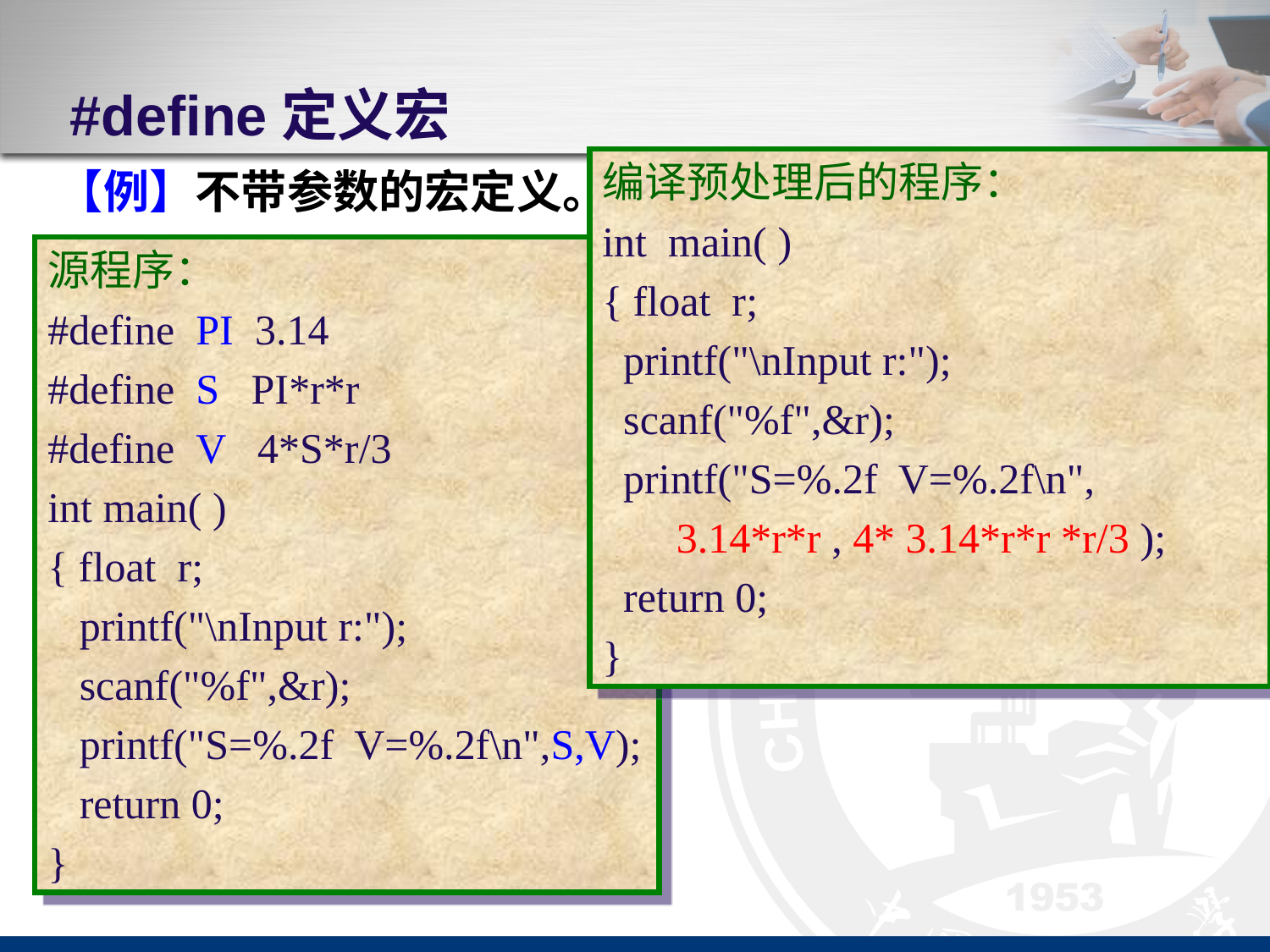

# #define定义宏
编译预处理后的程序：
int  main( )
{ float  r;
  printf("\nInput r:");
  scanf("%f",&r);
  printf("S=%.2f  V=%.2f\n",
       3.14*r*r , 4* 3.14*r*r *r/3 );
  return 0;
}
【例】不带参数的宏定义。
源程序：
#define  PI  3.14
#define  S   PI*r*r
#define  V   4*S*r/3
int main( )
{ float  r;
   printf("\nInput r:");
   scanf("%f",&r);
   printf("S=%.2f  V=%.2f\n",S,V);
   return 0;
}